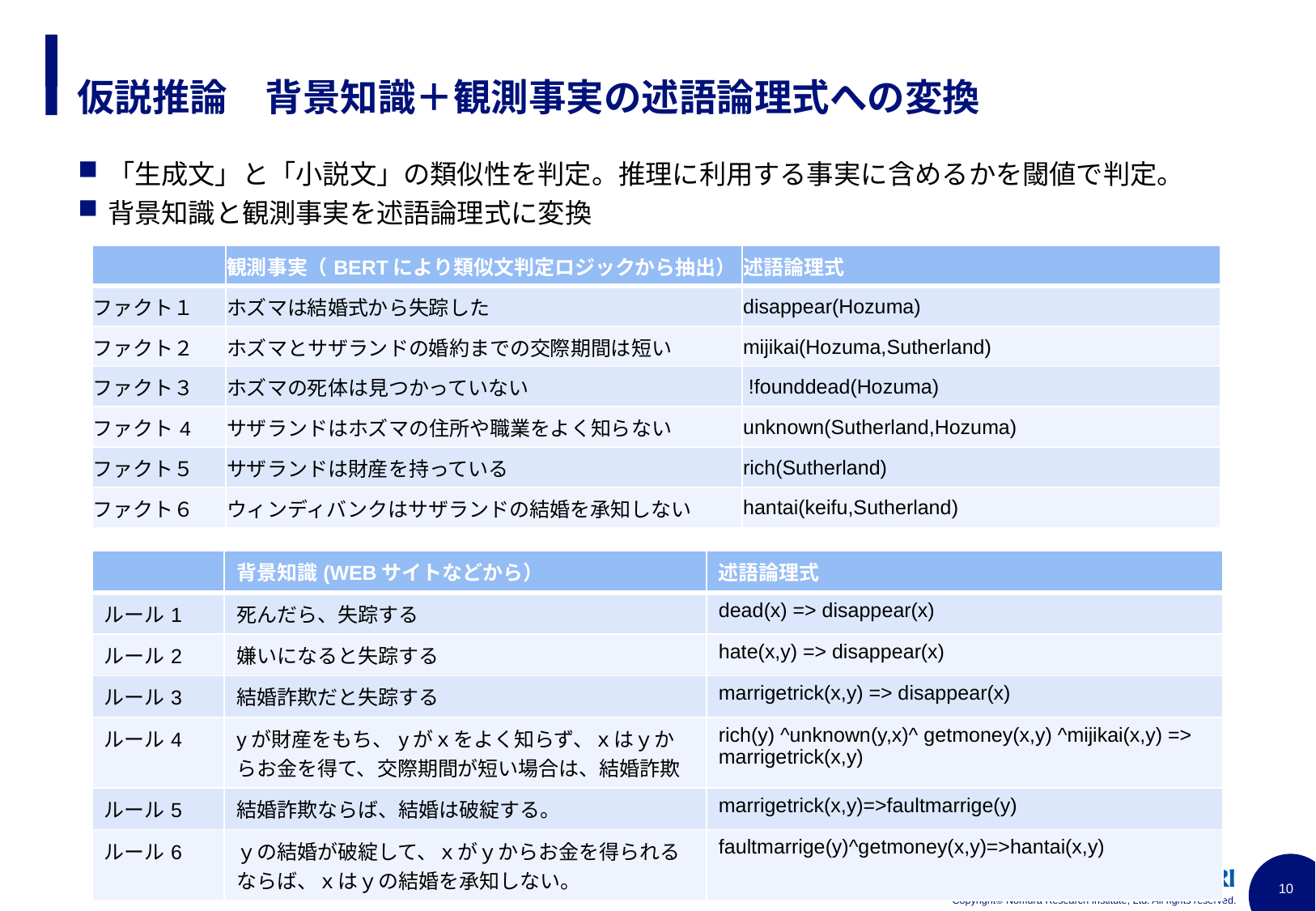

# 仮説推論　背景知識＋観測事実の述語論理式への変換
「生成文」と「小説文」の類似性を判定。推理に利用する事実に含めるかを閾値で判定。
背景知識と観測事実を述語論理式に変換

|  | 観測事実（BERTにより類似文判定ロジックから抽出） | 述語論理式 |
| --- | --- | --- |
| ファクト１ | ホズマは結婚式から失踪した | disappear(Hozuma) |
| ファクト２ | ホズマとサザランドの婚約までの交際期間は短い | mijikai(Hozuma,Sutherland) |
| ファクト３ | ホズマの死体は見つかっていない | !founddead(Hozuma) |
| ファクト4 | サザランドはホズマの住所や職業をよく知らない | unknown(Sutherland,Hozuma) |
| ファクト５ | サザランドは財産を持っている | rich(Sutherland) |
| ファクト６ | ウィンディバンクはサザランドの結婚を承知しない | hantai(keifu,Sutherland) |
|  | 背景知識(WEBサイトなどから） | 述語論理式 |
| --- | --- | --- |
| ルール1 | 死んだら、失踪する | dead(x) => disappear(x) |
| ルール2 | 嫌いになると失踪する | hate(x,y) => disappear(x) |
| ルール3 | 結婚詐欺だと失踪する | marrigetrick(x,y) => disappear(x) |
| ルール4 | yが財産をもち、yがｘをよく知らず、ｘはｙからお金を得て、交際期間が短い場合は、結婚詐欺 | rich(y) ^unknown(y,x)^ getmoney(x,y) ^mijikai(x,y) => marrigetrick(x,y) |
| ルール5 | 結婚詐欺ならば、結婚は破綻する。 | marrigetrick(x,y)=>faultmarrige(y) |
| ルール6 | ｙの結婚が破綻して、ｘがｙからお金を得られるならば、ｘはｙの結婚を承知しない。 | faultmarrige(y)^getmoney(x,y)=>hantai(x,y) |